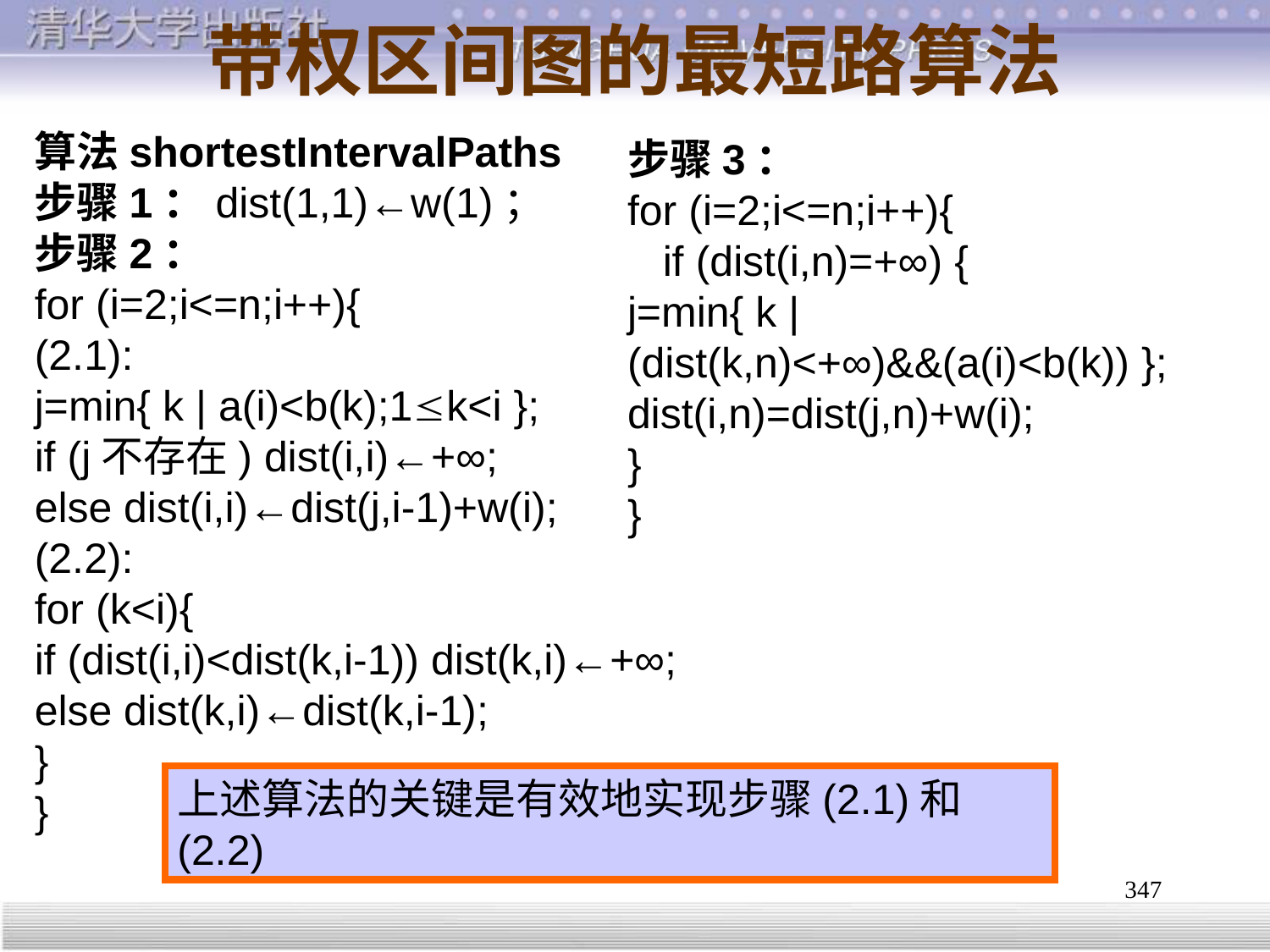

# 带权区间图的最短路算法
算法shortestIntervalPaths
步骤1：dist(1,1)←w(1)；
步骤2：
for (i=2;i<=n;i++){
(2.1):
j=min{ k | a(i)<b(k);1≤k<i };
if (j不存在) dist(i,i)←+∞;
else dist(i,i)←dist(j,i-1)+w(i);
(2.2):
for (k<i){
if (dist(i,i)<dist(k,i-1)) dist(k,i)←+∞;
else dist(k,i)←dist(k,i-1);
}
}
步骤3：
for (i=2;i<=n;i++){
   if (dist(i,n)=+∞) {
j=min{ k | (dist(k,n)<+∞)&&(a(i)<b(k)) };
dist(i,n)=dist(j,n)+w(i);
}
}
上述算法的关键是有效地实现步骤(2.1)和(2.2)
347